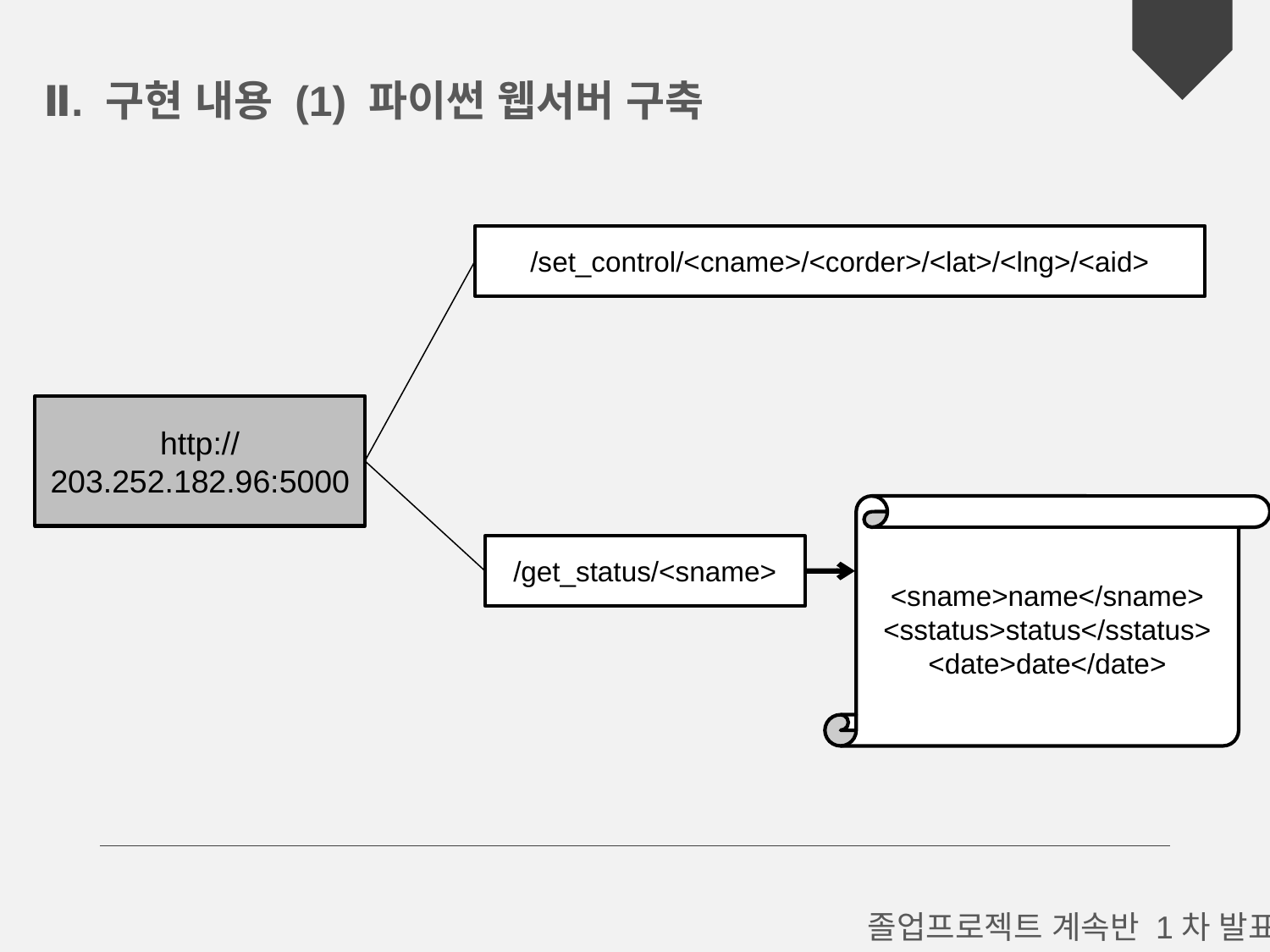

Ⅱ. 구현 내용 (1) 파이썬 웹서버 구축
/set_control/<cname>/<corder>/<lat>/<lng>/<aid>
http://203.252.182.96:5000
<sname>name</sname>
<sstatus>status</sstatus>
<date>date</date>
/get_status/<sname>
졸업프로젝트 계속반 1차 발표